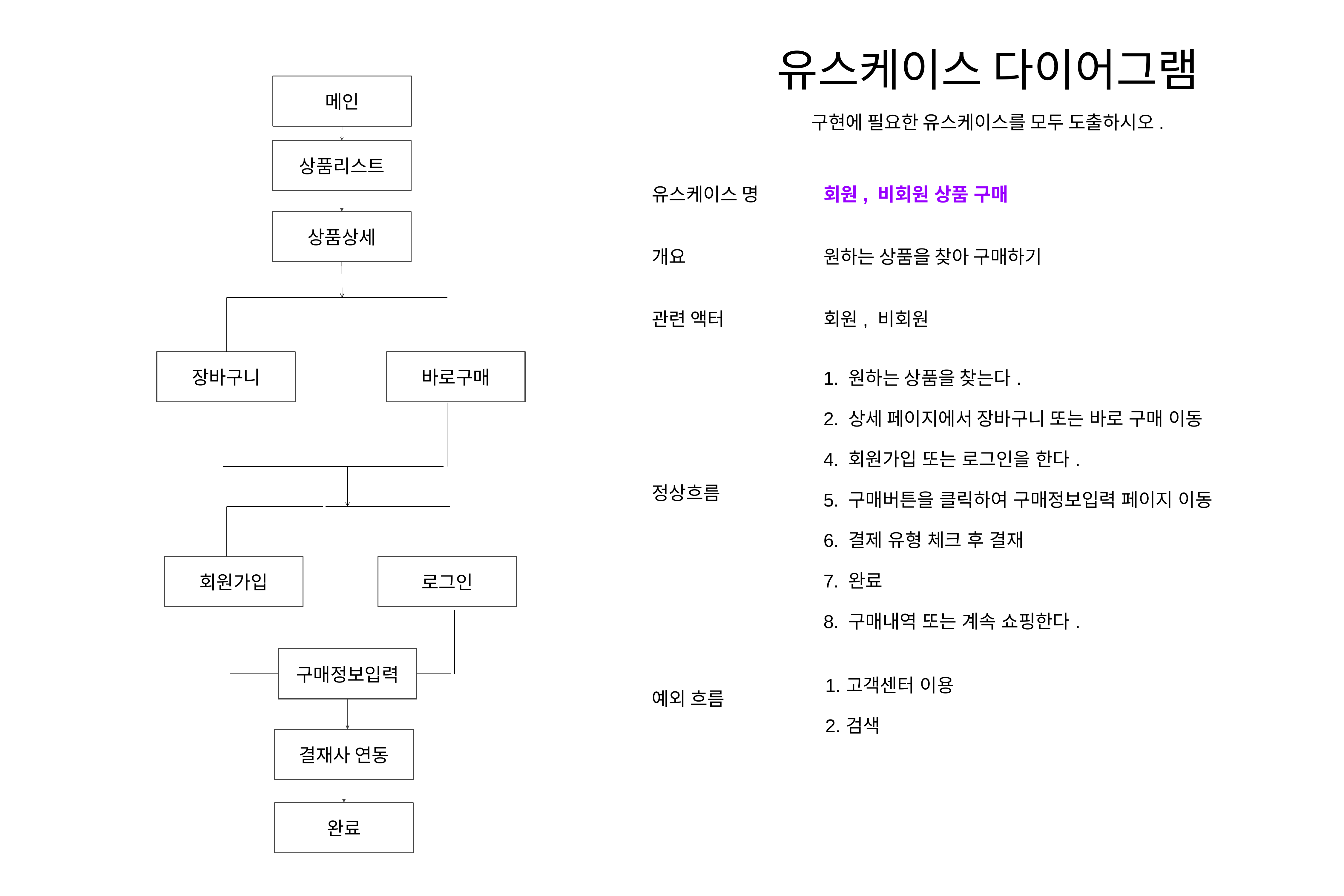

유스케이스 다이어그램

구현에 필요한 유스케이스를 모두 도출하시오.

메인
상품리스트
| 유스케이스 명 | 회원, 비회원 상품 구매 |
| --- | --- |
| 개요 | 원하는 상품을 찾아 구매하기 |
| 관련 액터 | 회원, 비회원 |
| 정상흐름 | 1. 원하는 상품을 찾는다. 2. 상세 페이지에서 장바구니 또는 바로 구매 이동 4. 회원가입 또는 로그인을 한다. 5. 구매버튼을 클릭하여 구매정보입력 페이지 이동 6. 결제 유형 체크 후 결재 7. 완료 8. 구매내역 또는 계속 쇼핑한다. |
| 예외 흐름 | 고객센터 이용 검색 |
상품상세
장바구니
바로구매
회원가입
로그인
구매정보입력
결재사 연동
완료